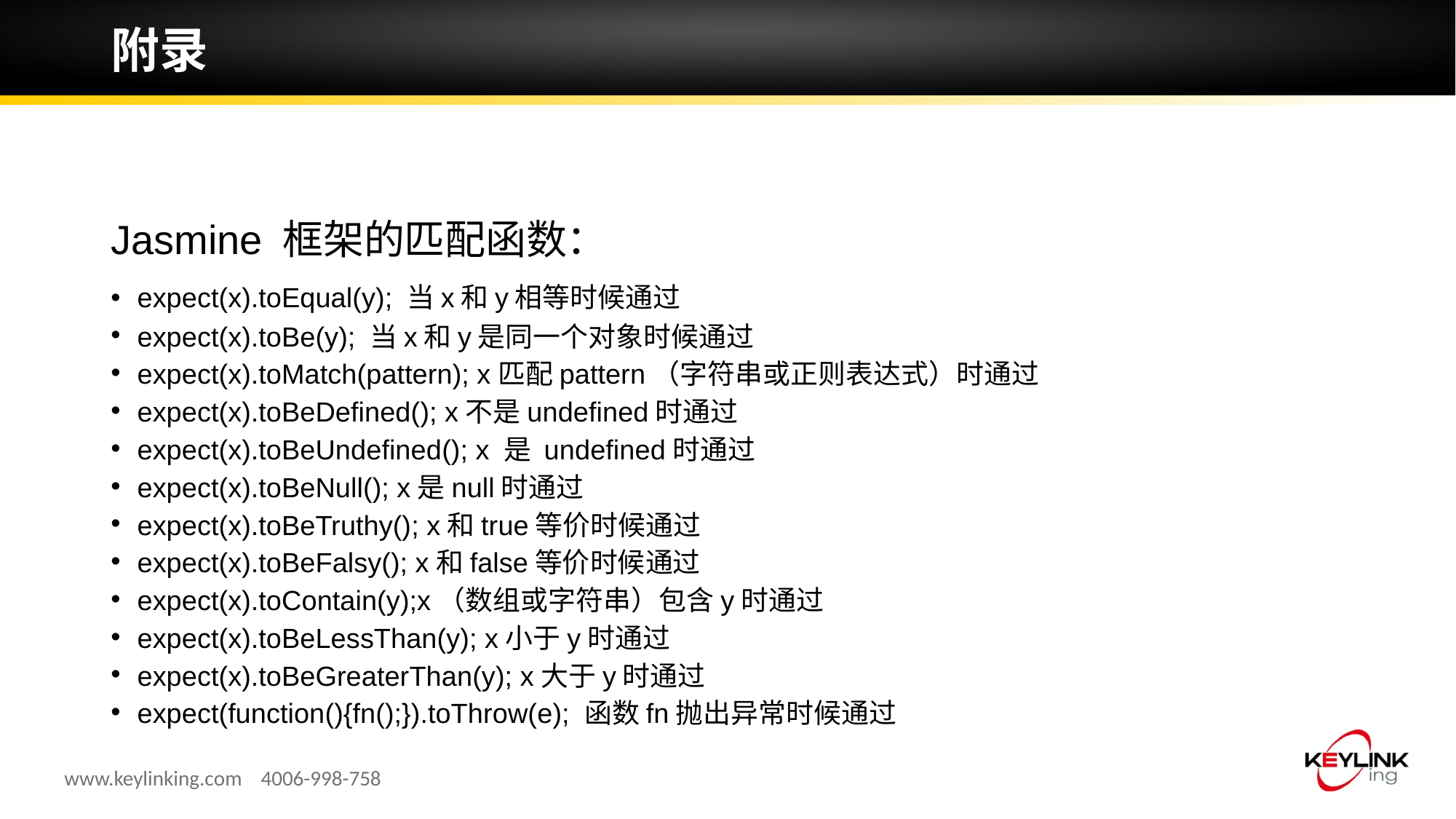

# 附录
Jasmine 框架的匹配函数：
expect(x).toEqual(y); 当x和y相等时候通过
expect(x).toBe(y); 当x和y是同一个对象时候通过
expect(x).toMatch(pattern); x匹配pattern（字符串或正则表达式）时通过
expect(x).toBeDefined(); x不是undefined时通过
expect(x).toBeUndefined(); x 是 undefined时通过
expect(x).toBeNull(); x是null时通过
expect(x).toBeTruthy(); x和true等价时候通过
expect(x).toBeFalsy(); x和false等价时候通过
expect(x).toContain(y);x（数组或字符串）包含y时通过
expect(x).toBeLessThan(y); x小于y时通过
expect(x).toBeGreaterThan(y); x大于y时通过
expect(function(){fn();}).toThrow(e); 函数fn抛出异常时候通过